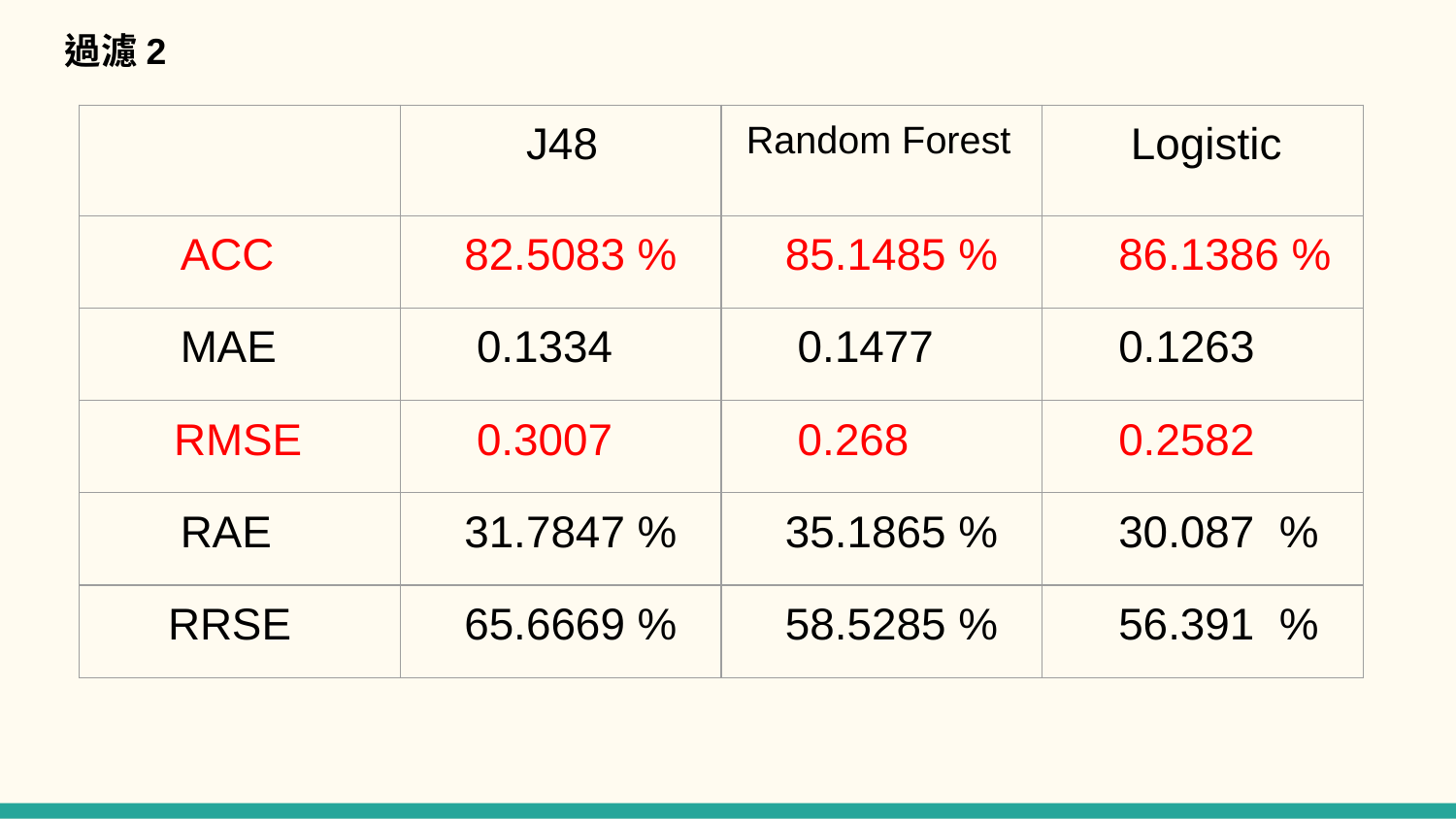

過濾2
|  | J48 | Random Forest | Logistic |
| --- | --- | --- | --- |
| ACC | 82.5083 % | 85.1485 % | 86.1386 % |
| MAE | 0.1334 | 0.1477 | 0.1263 |
| RMSE | 0.3007 | 0.268 | 0.2582 |
| RAE | 31.7847 % | 35.1865 % | 30.087 % |
| RRSE | 65.6669 % | 58.5285 % | 56.391 % |